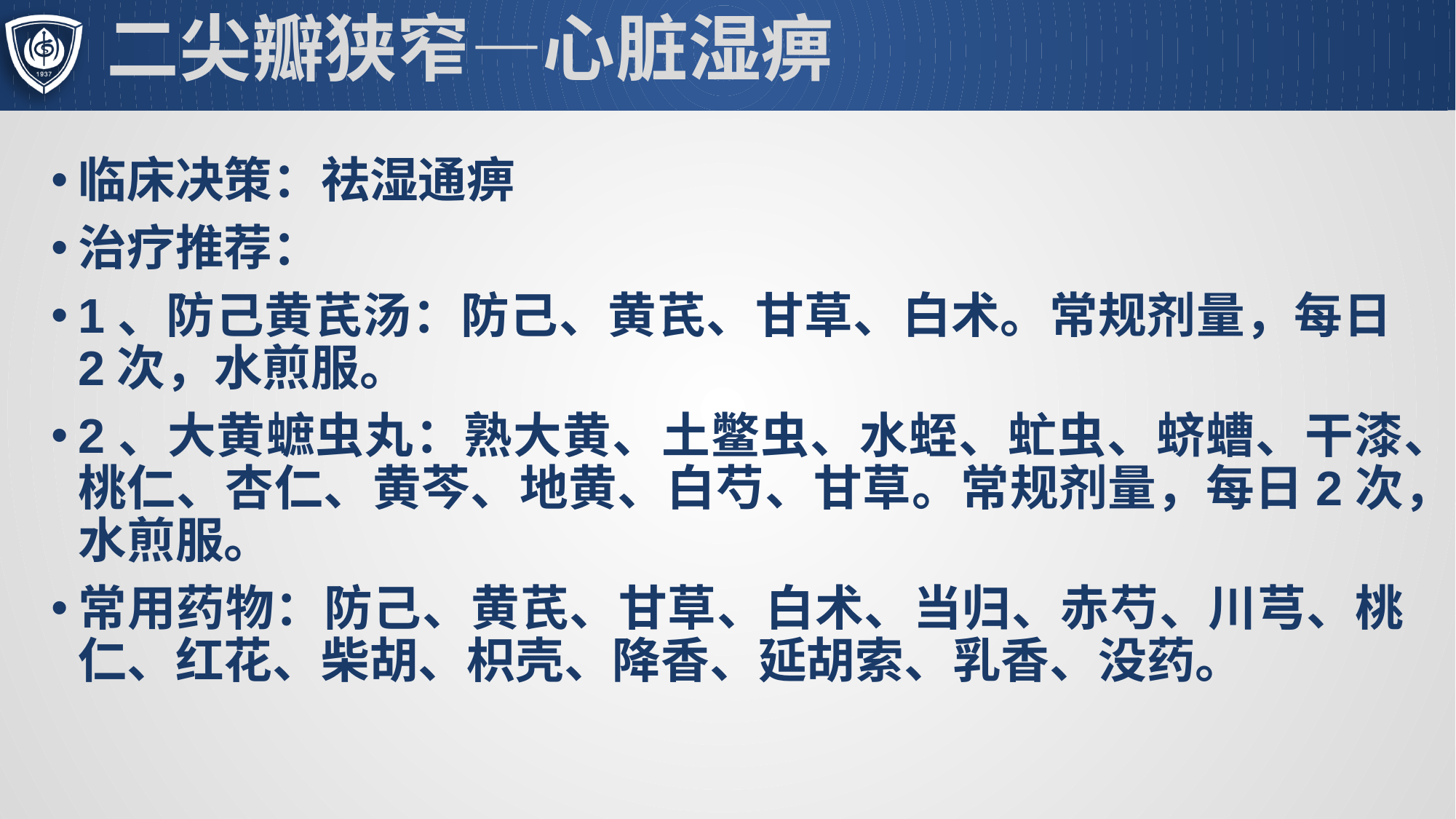

# 二尖瓣狭窄—心脏湿痹
临床决策：祛湿通痹
治疗推荐：
1、防己黄芪汤：防己、黄芪、甘草、白术。常规剂量，每日2次，水煎服。
2、大黄蟅虫丸：熟大黄、土鳖虫、水蛭、虻虫、蛴螬、干漆、桃仁、杏仁、黄芩、地黄、白芍、甘草。常规剂量，每日2次，水煎服。
常用药物：防己、黄芪、甘草、白术、当归、赤芍、川芎、桃仁、红花、柴胡、枳壳、降香、延胡索、乳香、没药。